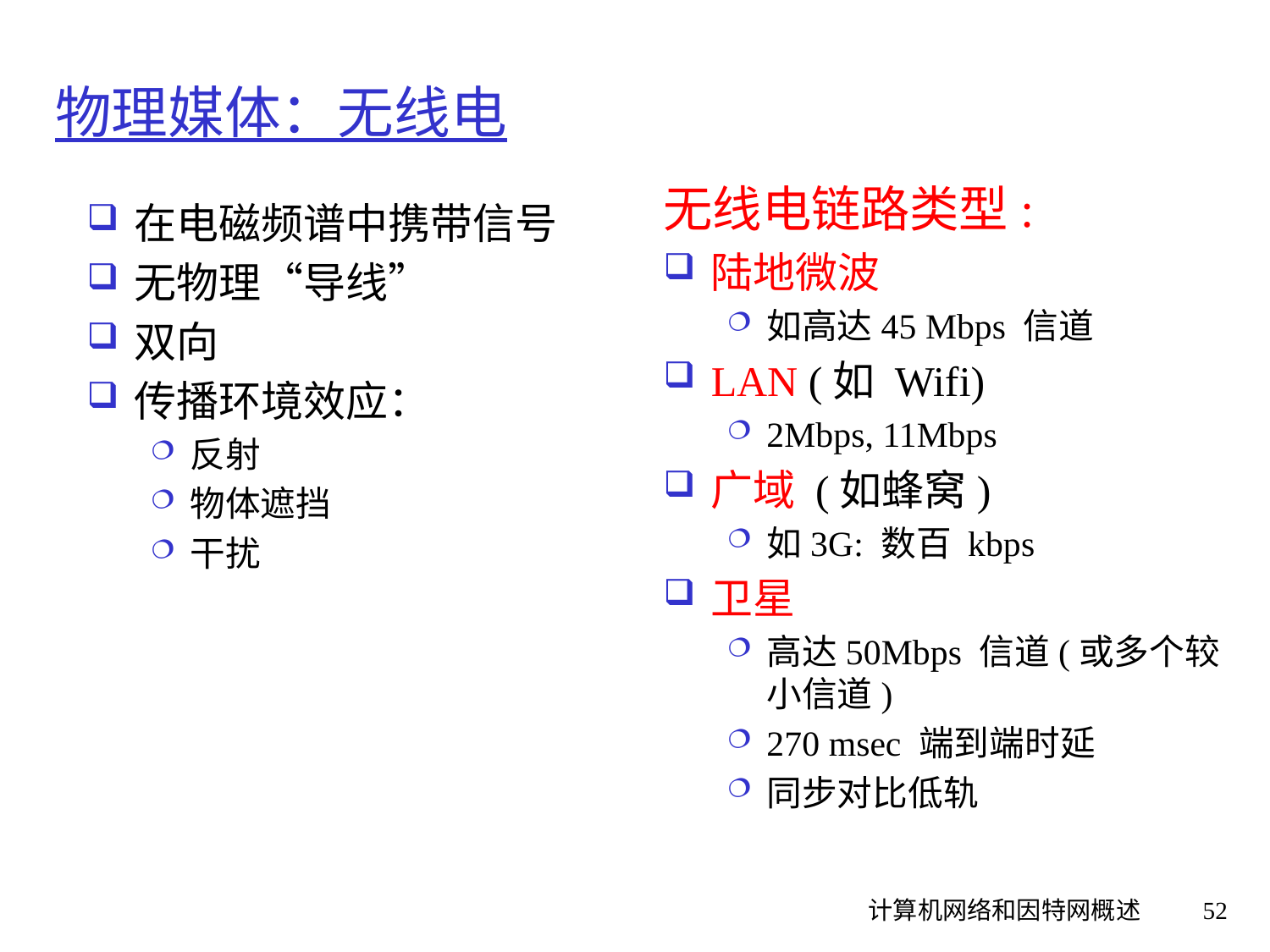

# 物理媒体：无线电
无线电链路类型:
陆地微波
如高达45 Mbps 信道
LAN (如 Wifi)
2Mbps, 11Mbps
广域 (如蜂窝)
如3G: 数百 kbps
卫星
高达50Mbps 信道(或多个较小信道)
270 msec 端到端时延
同步对比低轨

在电磁频谱中携带信号
无物理“导线”
双向
传播环境效应：
反射
物体遮挡
干扰
计算机网络和因特网概述
52